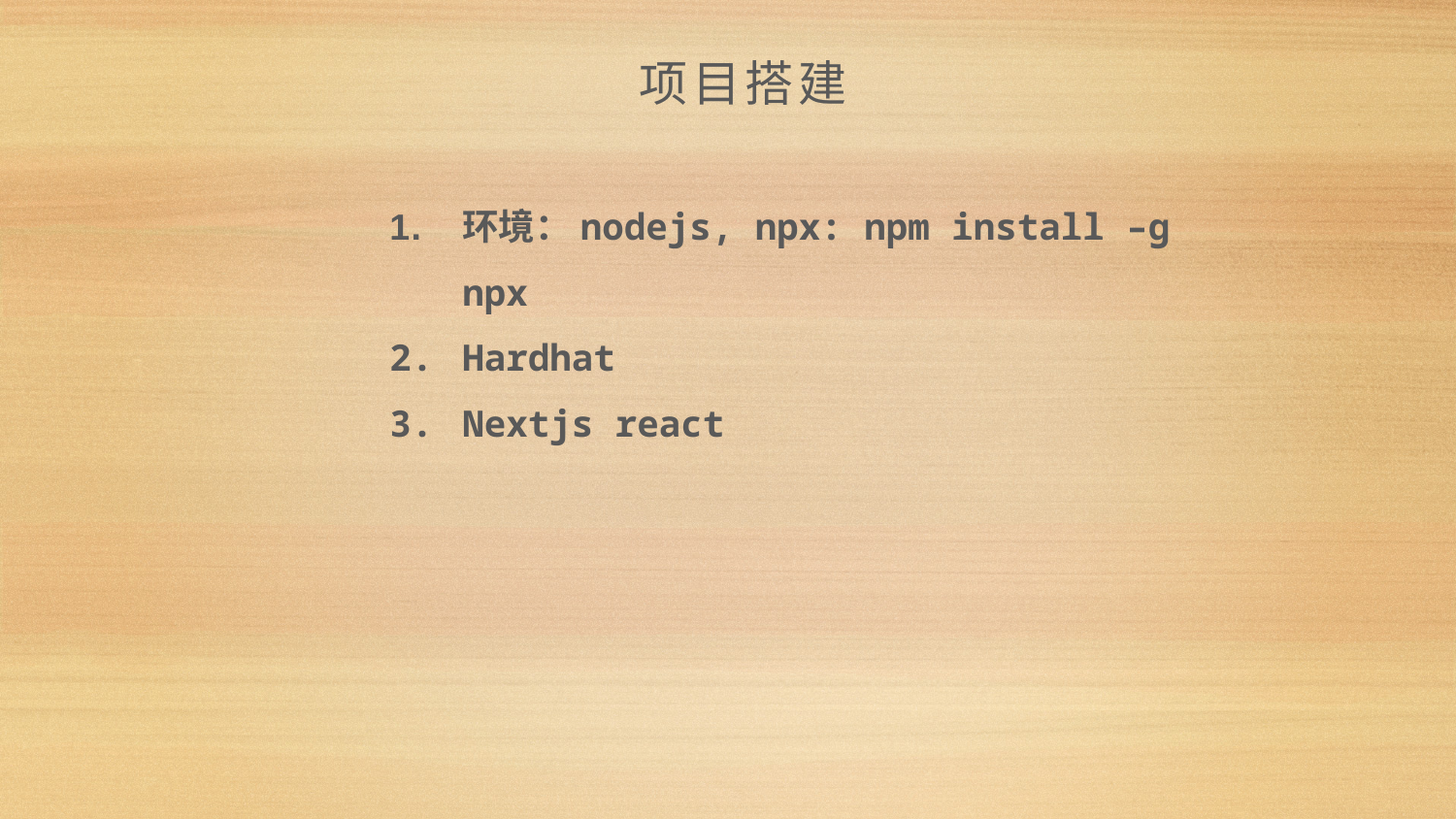

项目搭建
环境：nodejs, npx: npm install –g npx
Hardhat
Nextjs react